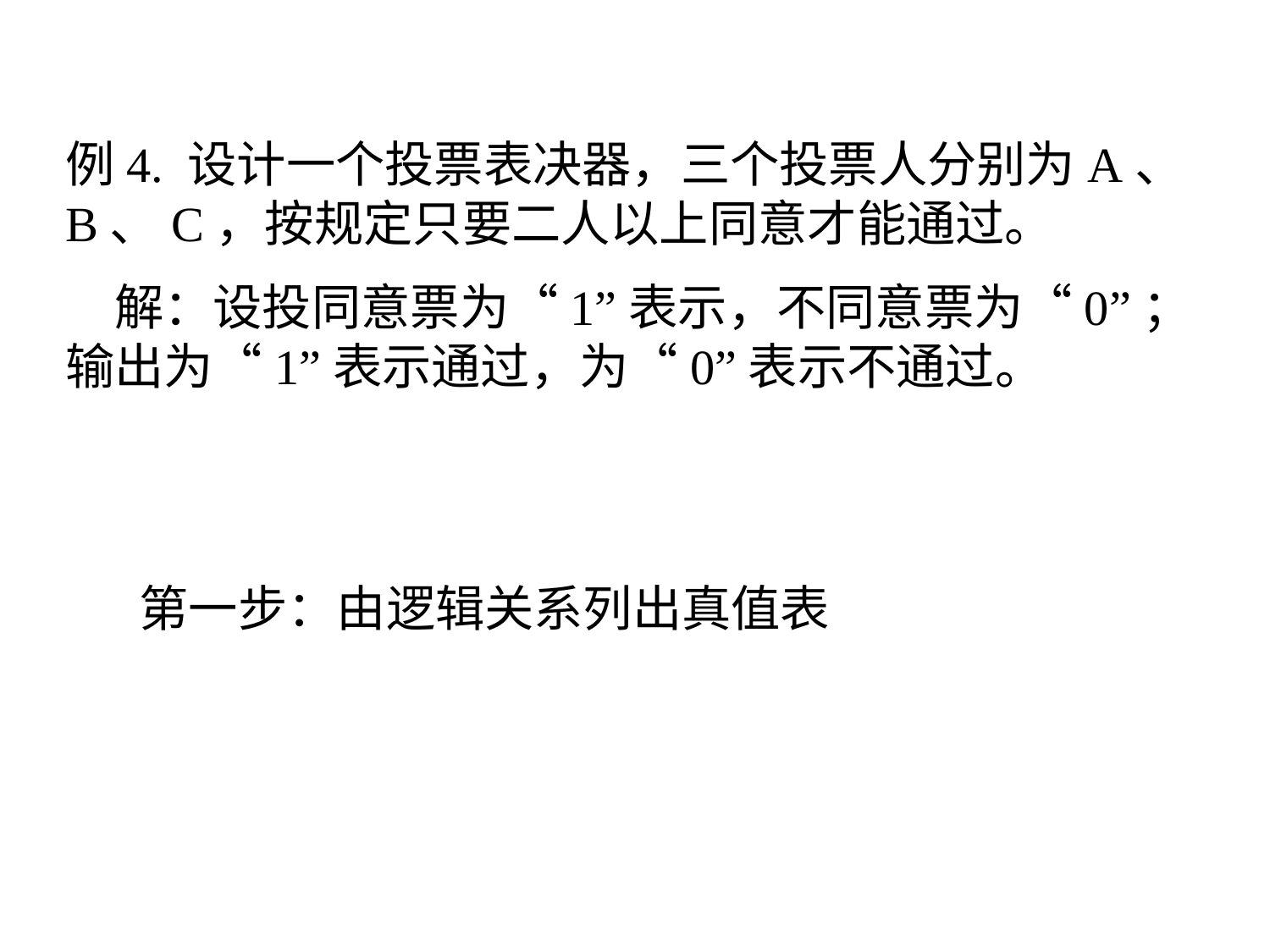

例4. 设计一个投票表决器，三个投票人分别为A、B、C，按规定只要二人以上同意才能通过。
　解：设投同意票为“1”表示，不同意票为“0”；输出为“1”表示通过，为“0”表示不通过。
第一步：由逻辑关系列出真值表